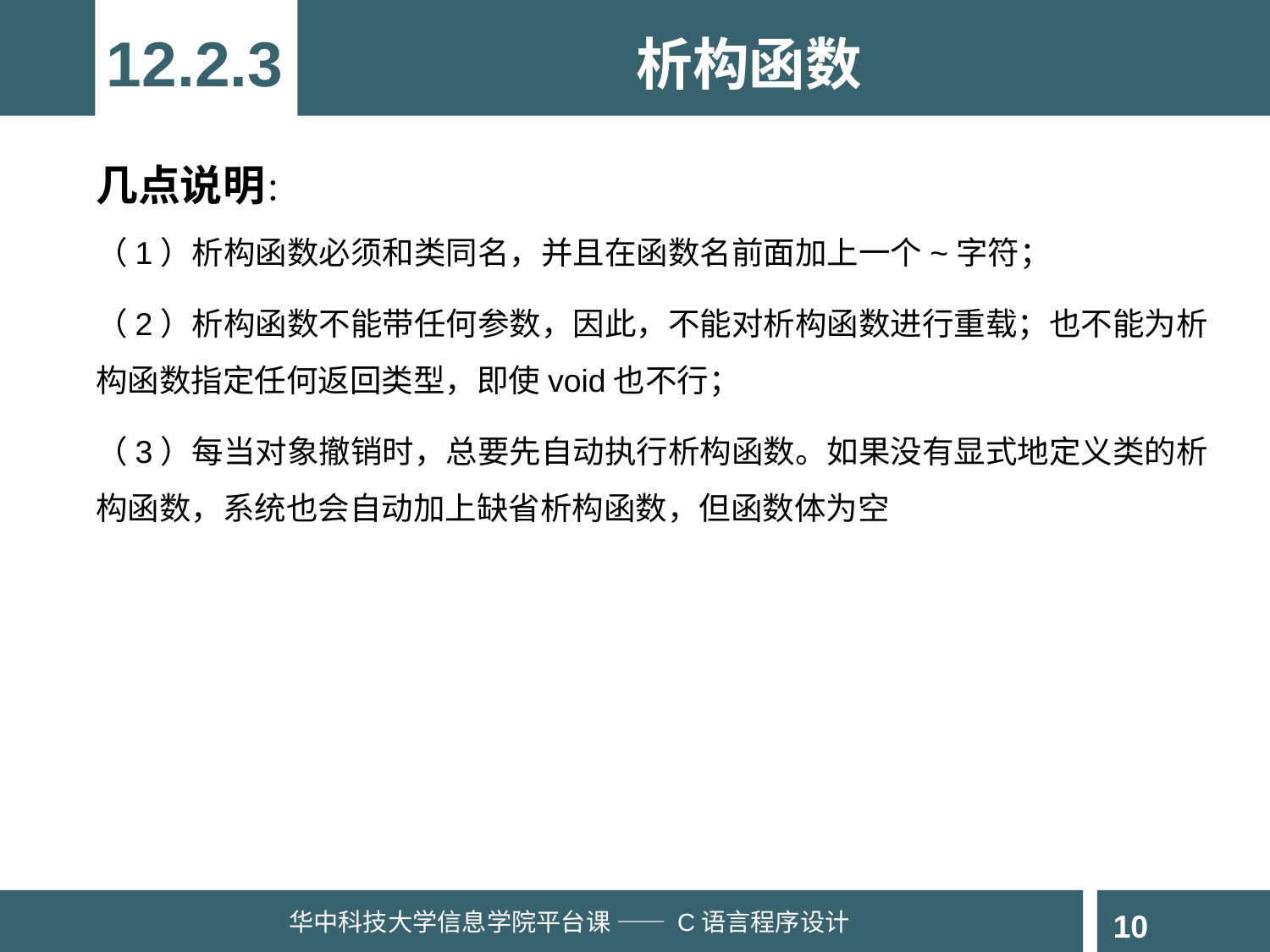

12.2.3
析构函数
几点说明：
（1）析构函数必须和类同名，并且在函数名前面加上一个~字符；
（2）析构函数不能带任何参数，因此，不能对析构函数进行重载；也不能为析构函数指定任何返回类型，即使void也不行；
（3）每当对象撤销时，总要先自动执行析构函数。如果没有显式地定义类的析构函数，系统也会自动加上缺省析构函数，但函数体为空